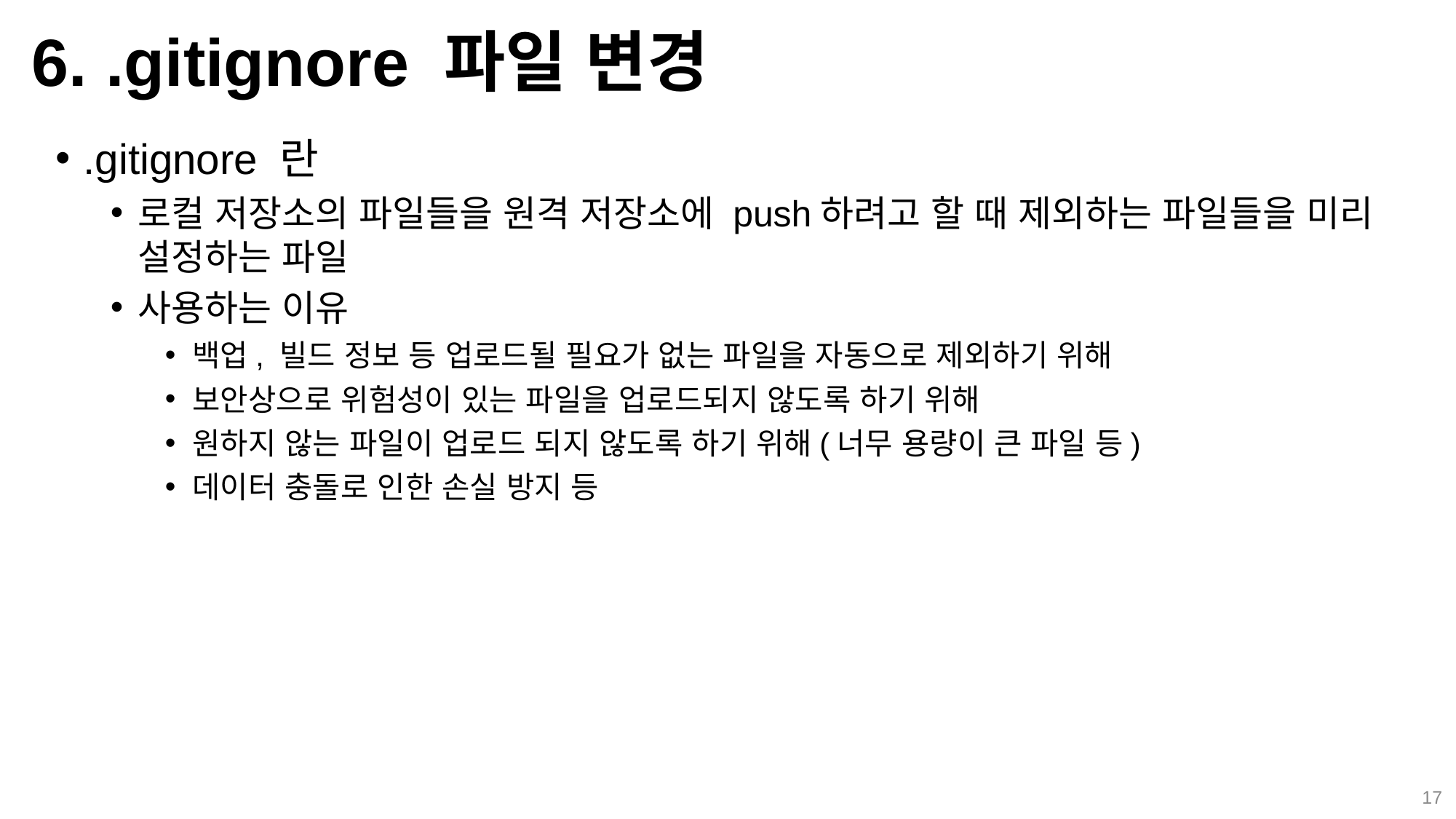

# 6. .gitignore 파일 변경
.gitignore 란
로컬 저장소의 파일들을 원격 저장소에 push하려고 할 때 제외하는 파일들을 미리 설정하는 파일
사용하는 이유
백업, 빌드 정보 등 업로드될 필요가 없는 파일을 자동으로 제외하기 위해
보안상으로 위험성이 있는 파일을 업로드되지 않도록 하기 위해
원하지 않는 파일이 업로드 되지 않도록 하기 위해(너무 용량이 큰 파일 등)
데이터 충돌로 인한 손실 방지 등
17